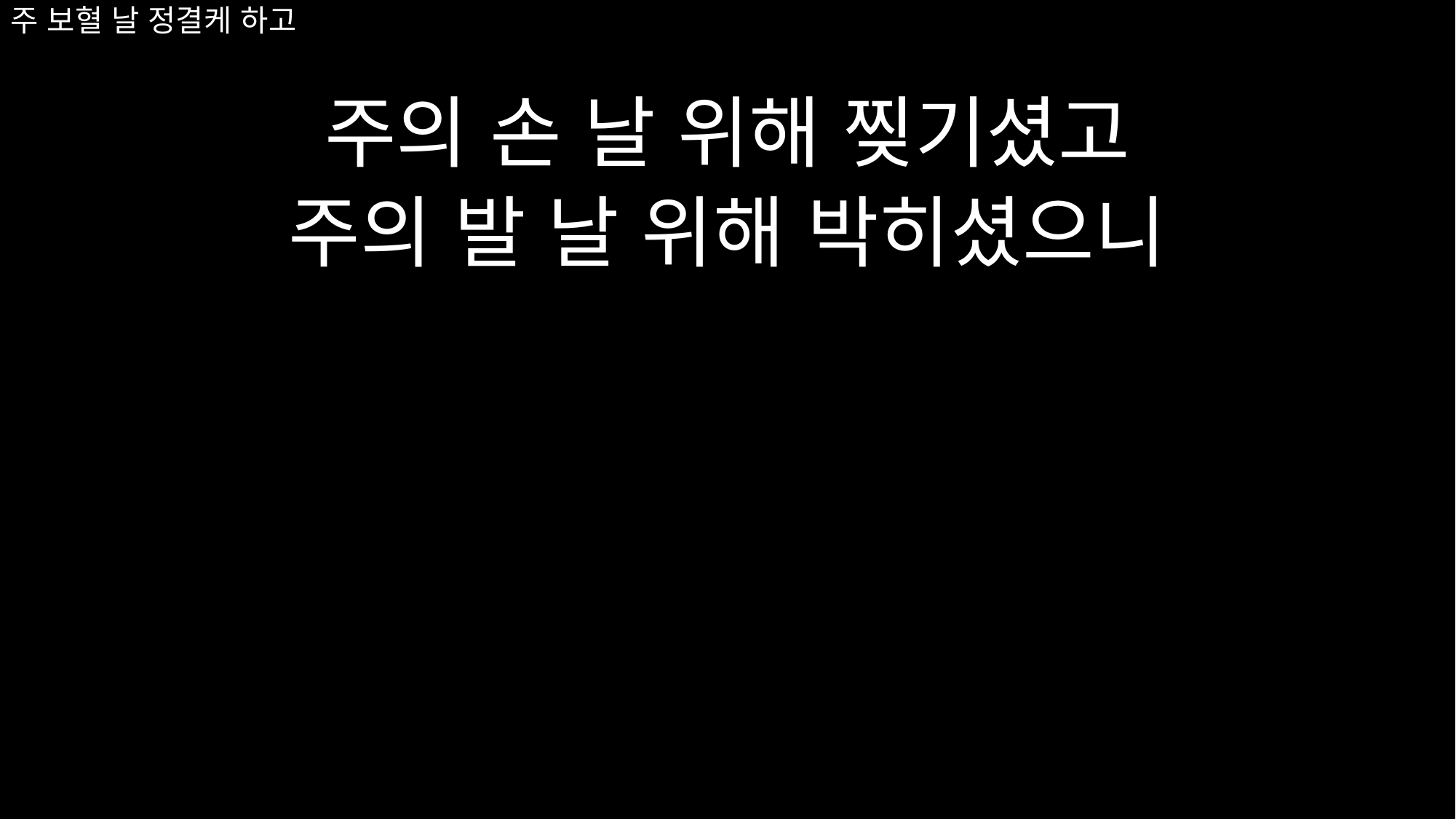

# 주 보혈 날 정결케 하고
주의 손 날 위해 찢기셨고
주의 발 날 위해 박히셨으니